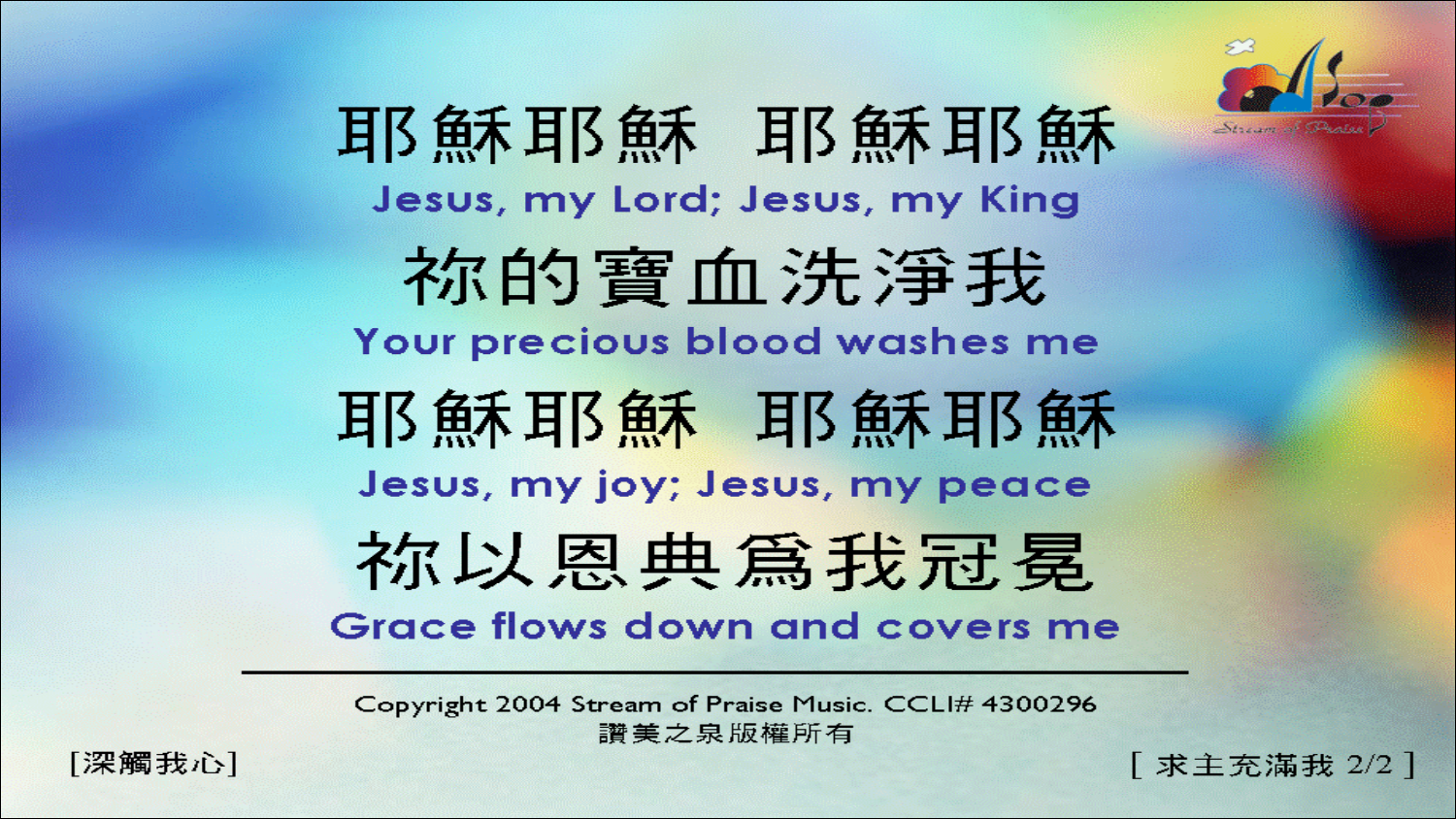

# 求主充滿我 <2/2>                         Come and Fill Me Up